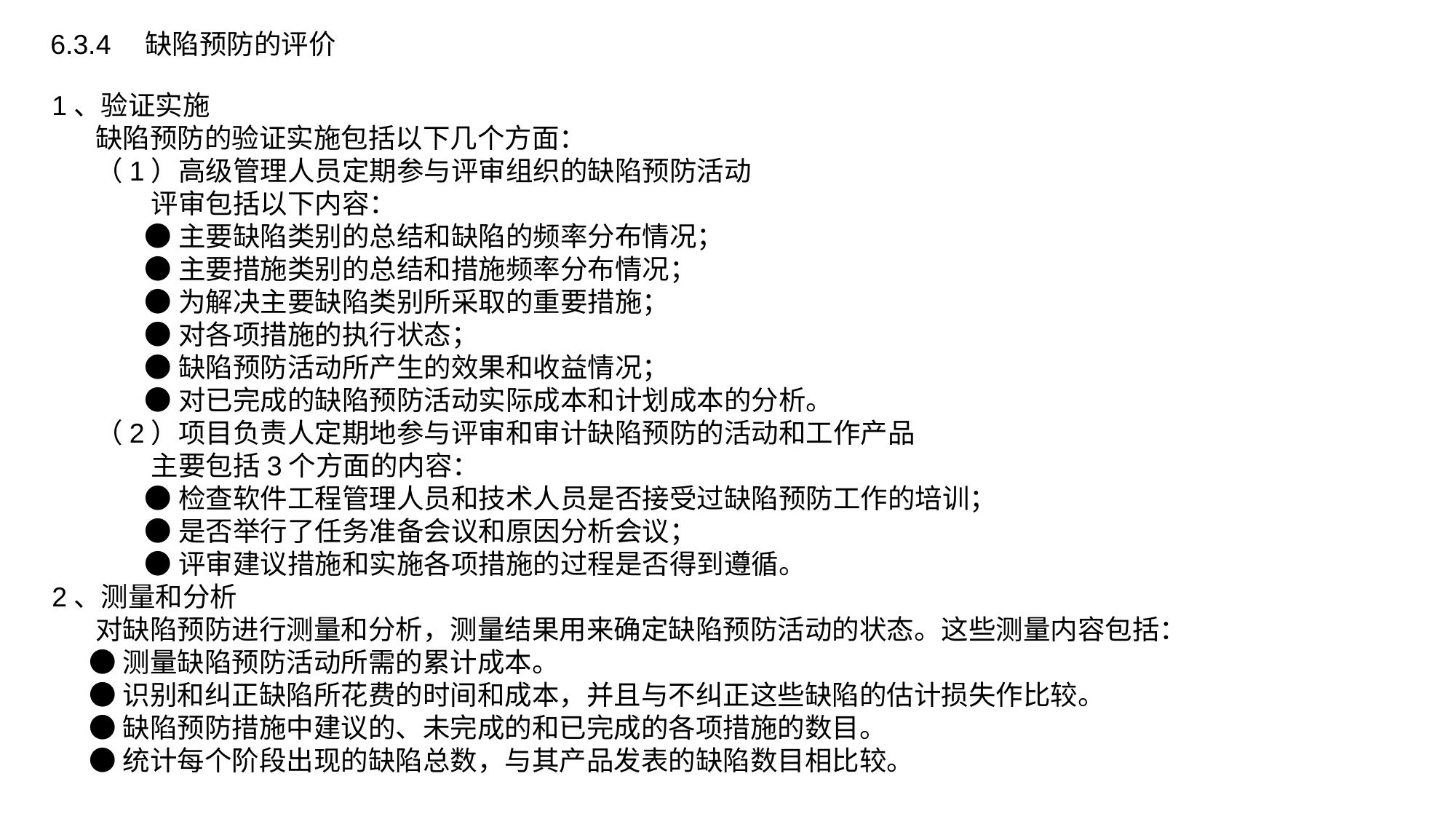

6.3.4　缺陷预防的评价
1、验证实施
      缺陷预防的验证实施包括以下几个方面：
      （1）高级管理人员定期参与评审组织的缺陷预防活动
               评审包括以下内容：
               ●主要缺陷类别的总结和缺陷的频率分布情况；
               ●主要措施类别的总结和措施频率分布情况；
               ●为解决主要缺陷类别所采取的重要措施；
               ●对各项措施的执行状态；
               ●缺陷预防活动所产生的效果和收益情况；
               ●对已完成的缺陷预防活动实际成本和计划成本的分析。
      （2）项目负责人定期地参与评审和审计缺陷预防的活动和工作产品
               主要包括3个方面的内容：
               ●检查软件工程管理人员和技术人员是否接受过缺陷预防工作的培训；
               ●是否举行了任务准备会议和原因分析会议；
               ●评审建议措施和实施各项措施的过程是否得到遵循。
2、测量和分析
      对缺陷预防进行测量和分析，测量结果用来确定缺陷预防活动的状态。这些测量内容包括：
      ●测量缺陷预防活动所需的累计成本。
      ●识别和纠正缺陷所花费的时间和成本，并且与不纠正这些缺陷的估计损失作比较。
      ●缺陷预防措施中建议的、未完成的和已完成的各项措施的数目。
      ●统计每个阶段出现的缺陷总数，与其产品发表的缺陷数目相比较。